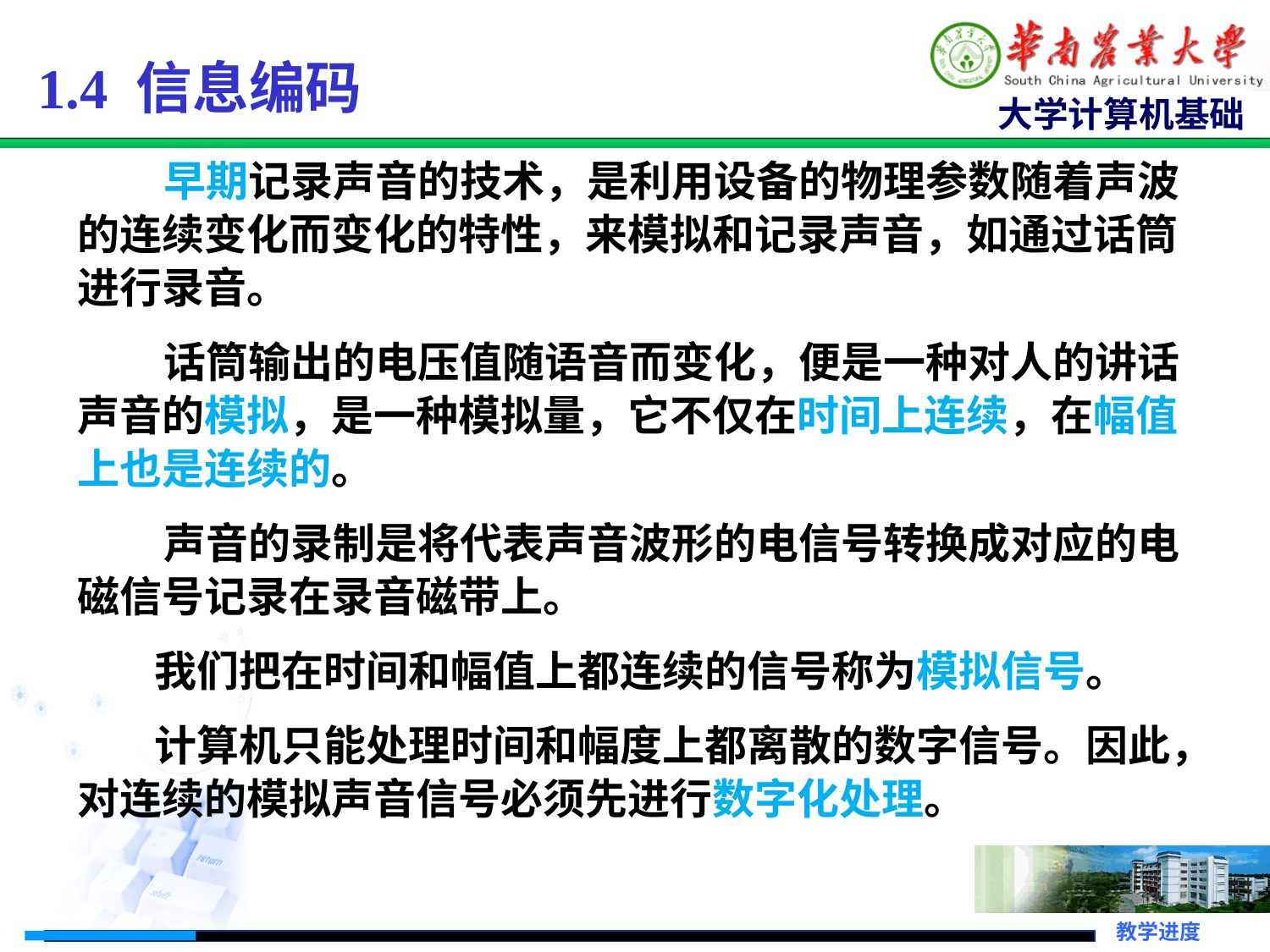

1.4 信息编码
        早期记录声音的技术，是利用设备的物理参数随着声波的连续变化而变化的特性，来模拟和记录声音，如通过话筒进行录音。
        话筒输出的电压值随语音而变化，便是一种对人的讲话声音的模拟，是一种模拟量，它不仅在时间上连续，在幅值上也是连续的。
        声音的录制是将代表声音波形的电信号转换成对应的电磁信号记录在录音磁带上。
       我们把在时间和幅值上都连续的信号称为模拟信号。
       计算机只能处理时间和幅度上都离散的数字信号。因此，对连续的模拟声音信号必须先进行数字化处理。